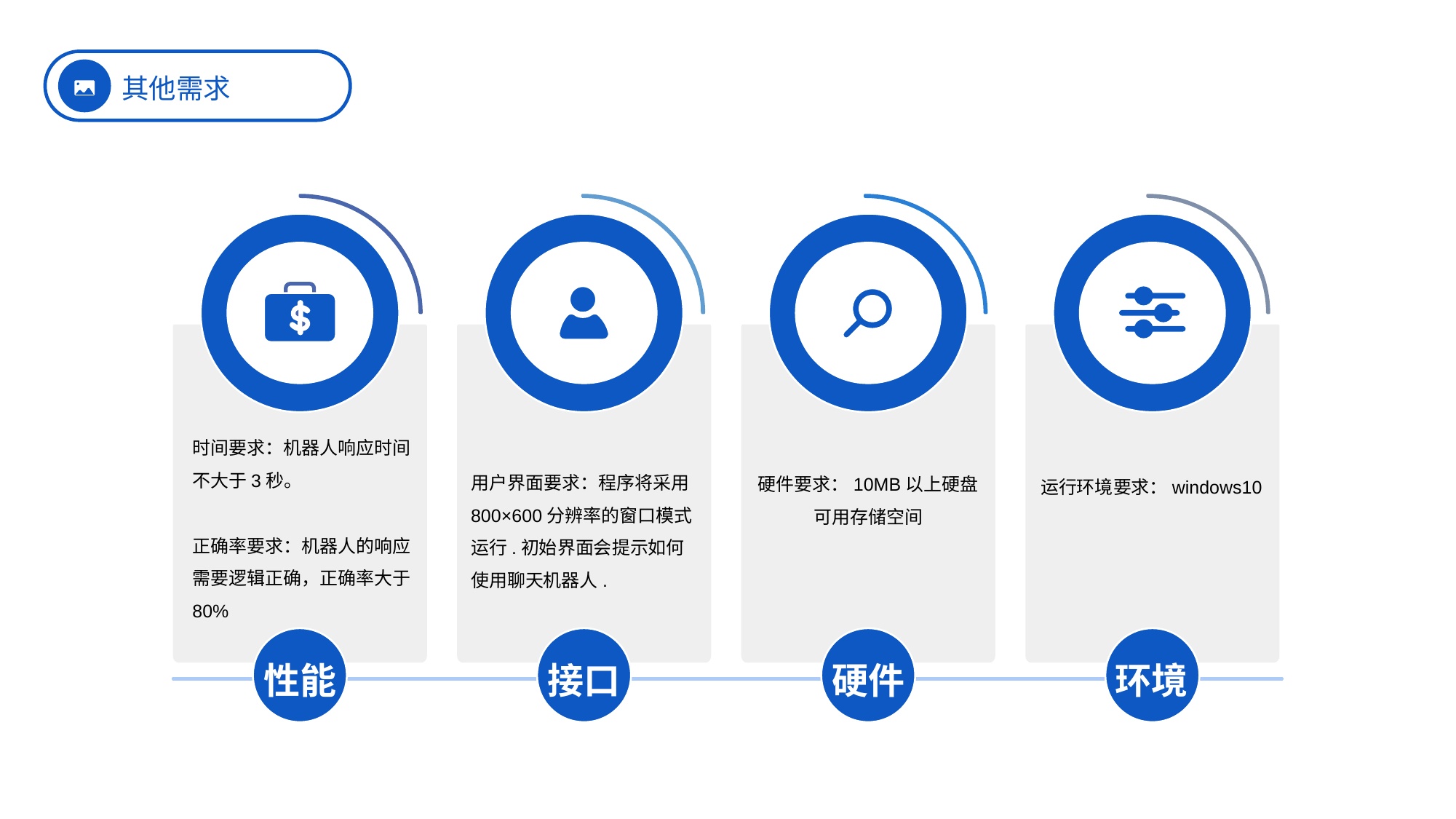

其他需求

时间要求：机器人响应时间不大于3秒。

正确率要求：机器人的响应需要逻辑正确，正确率大于80%
用户界面要求：程序将采用800×600分辨率的窗口模式运行.初始界面会提示如何使用聊天机器人.
硬件要求：10MB以上硬盘可用存储空间
运行环境要求：windows10

性能
接口
硬件
环境